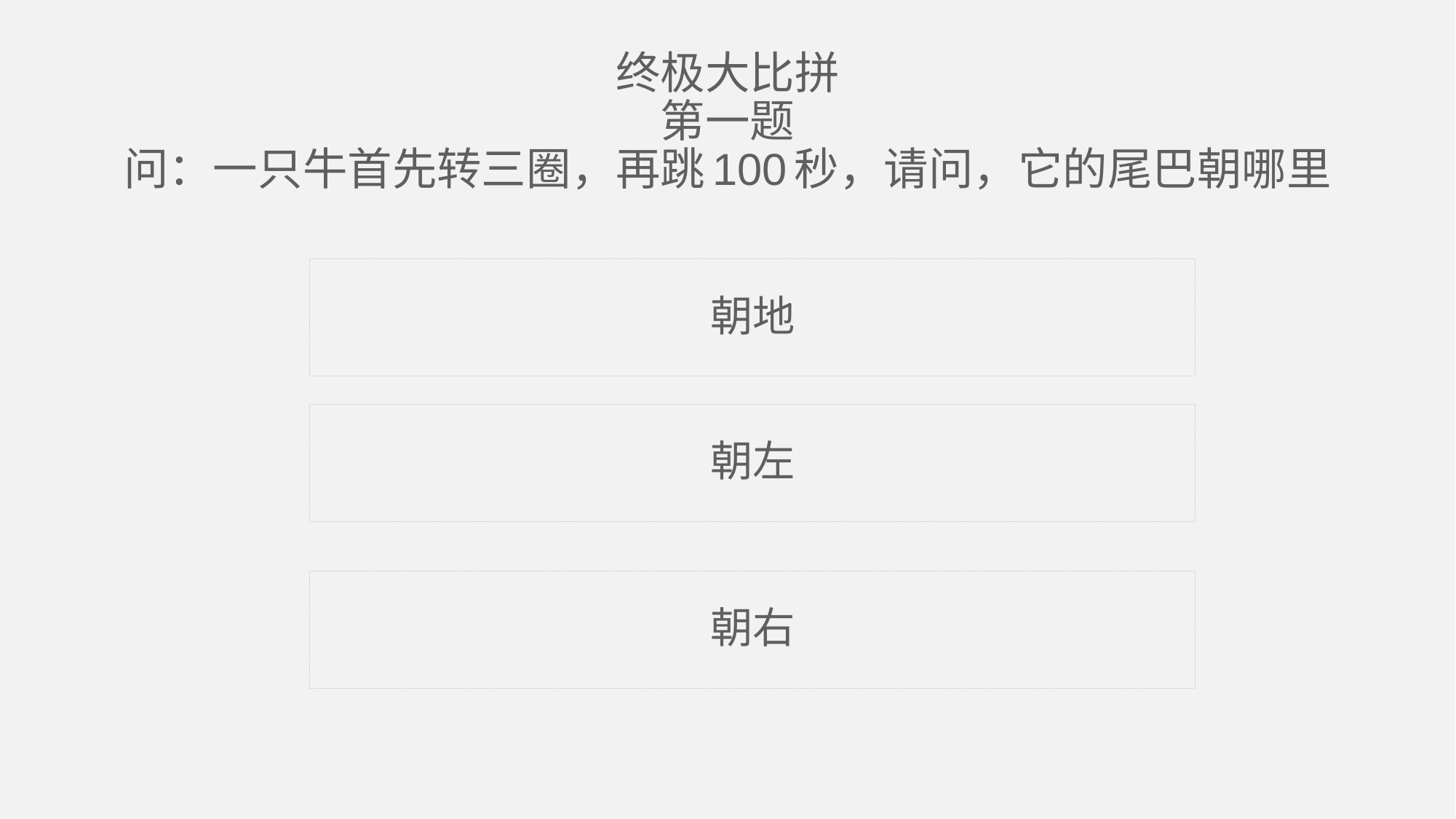

终极大比拼
第一题
问：一只牛首先转三圈，再跳100秒，请问，它的尾巴朝哪里
朝地
朝左
朝右